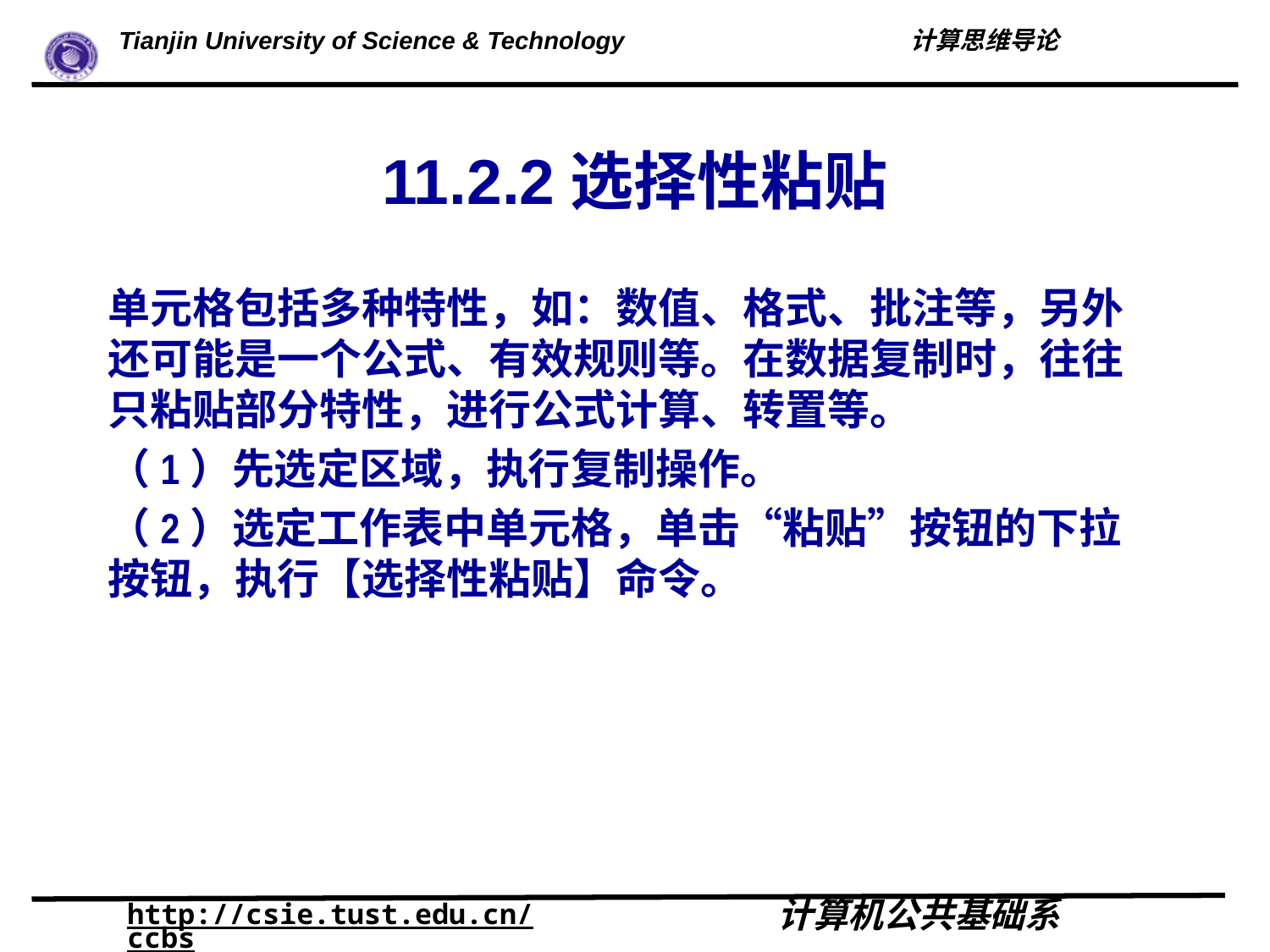

# 11.2.2选择性粘贴
单元格包括多种特性，如：数值、格式、批注等，另外还可能是一个公式、有效规则等。在数据复制时，往往只粘贴部分特性，进行公式计算、转置等。
（1）先选定区域，执行复制操作。
（2）选定工作表中单元格，单击“粘贴”按钮的下拉按钮，执行【选择性粘贴】命令。